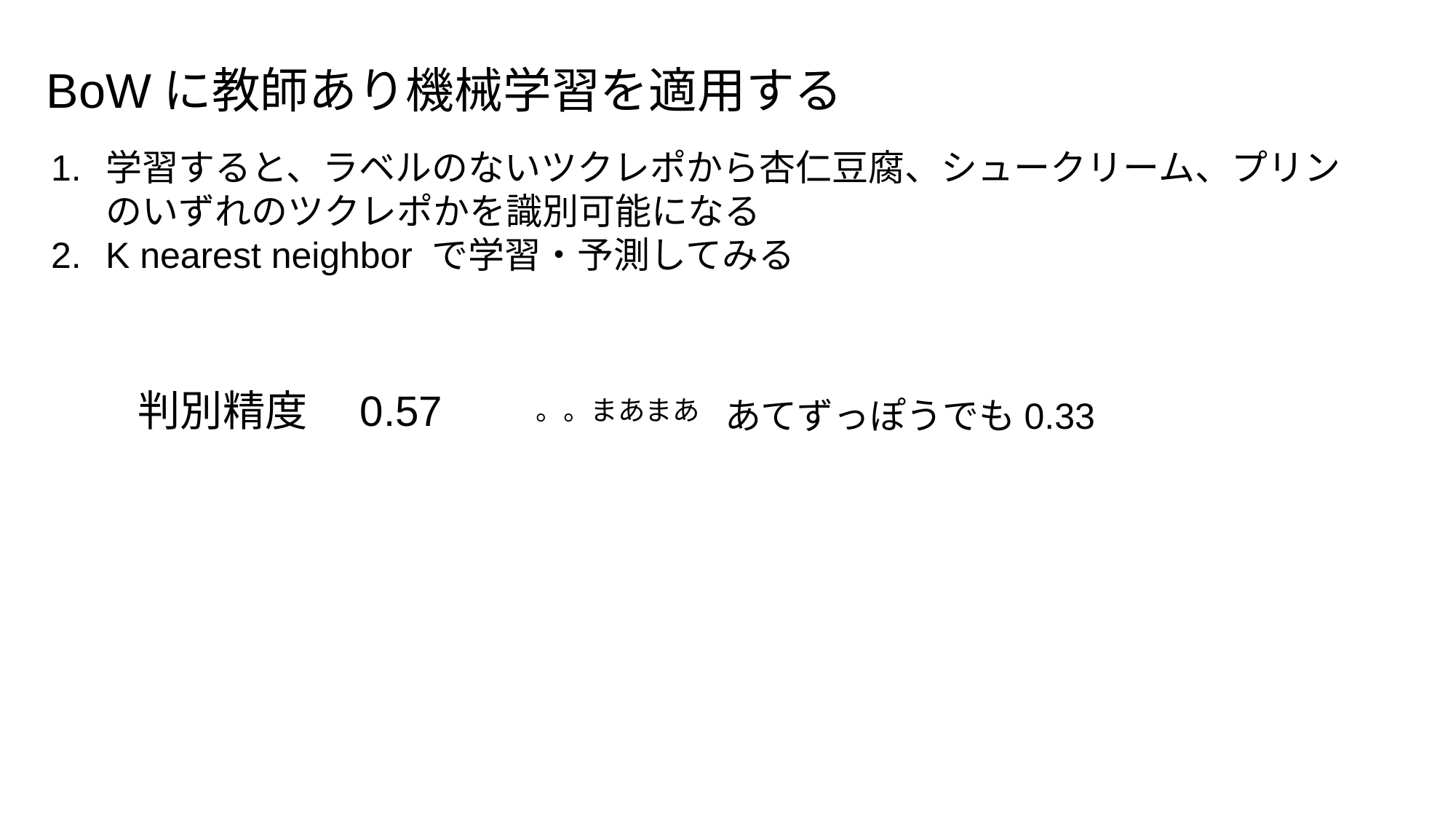

BoWに教師あり機械学習を適用する
学習すると、ラベルのないツクレポから杏仁豆腐、シュークリーム、プリンのいずれのツクレポかを識別可能になる
K nearest neighbor で学習・予測してみる
判別精度　0.57
。。まあまあ
あてずっぽうでも0.33